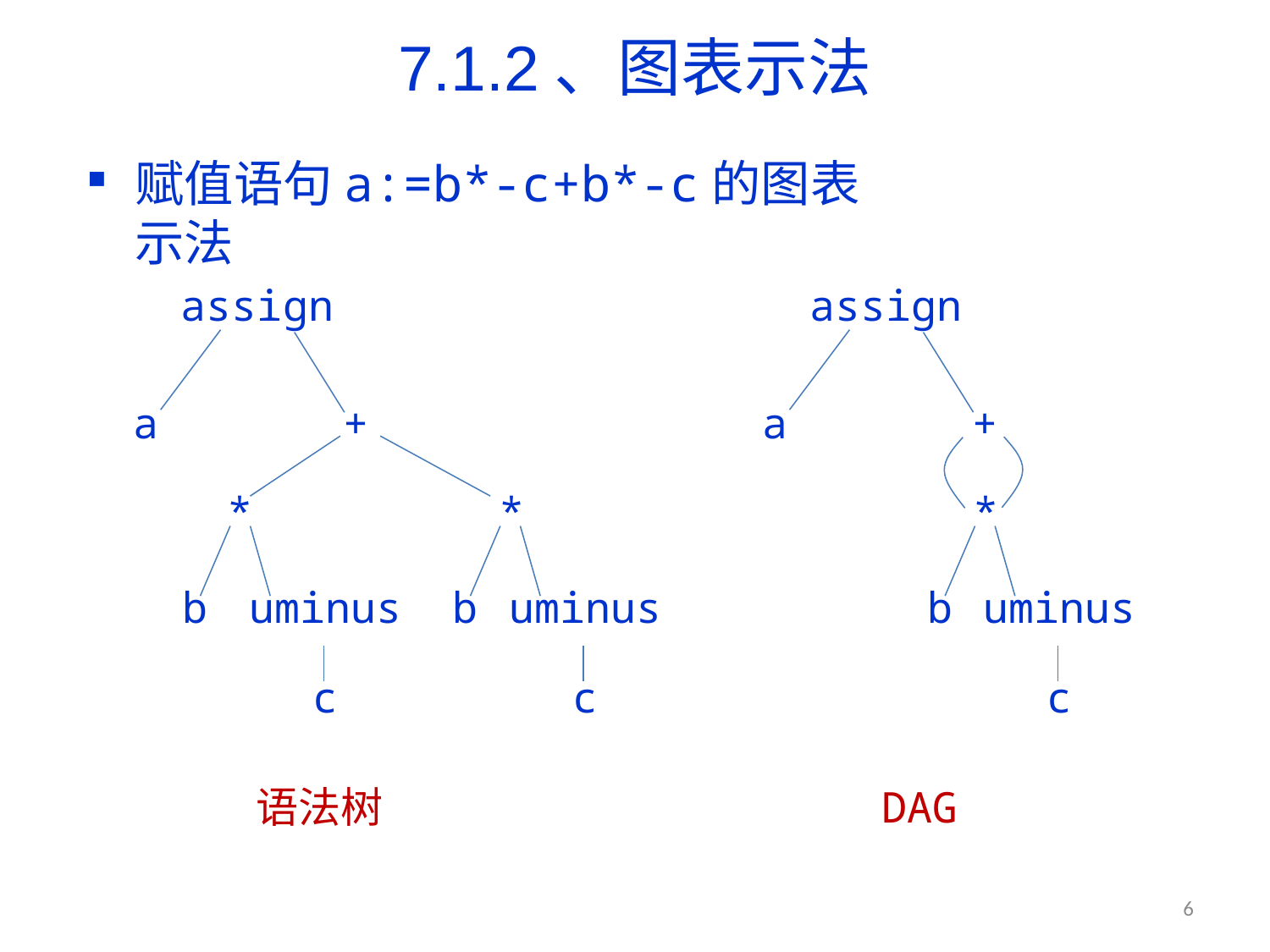

# 7.1.2、图表示法
赋值语句a:=b*-c+b*-c的图表示法
assign
a
+
*
*
b
uminus
b
uminus
c
c
assign
a
+
*
b
uminus
c

语法树
DAG
6